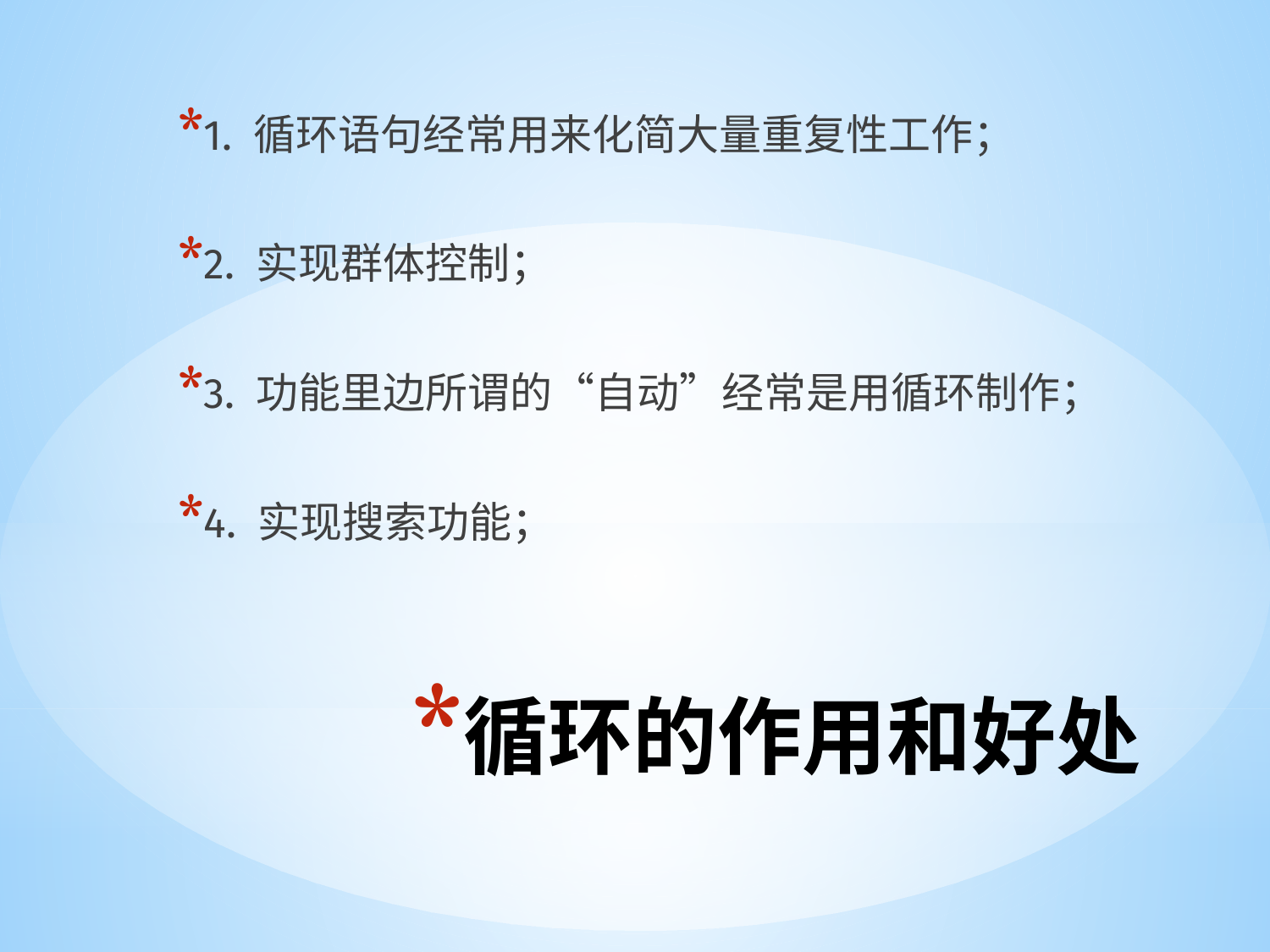

1. 循环语句经常用来化简大量重复性工作；

2. 实现群体控制；

3. 功能里边所谓的“自动”经常是用循环制作；

4. 实现搜索功能；
# 循环的作用和好处